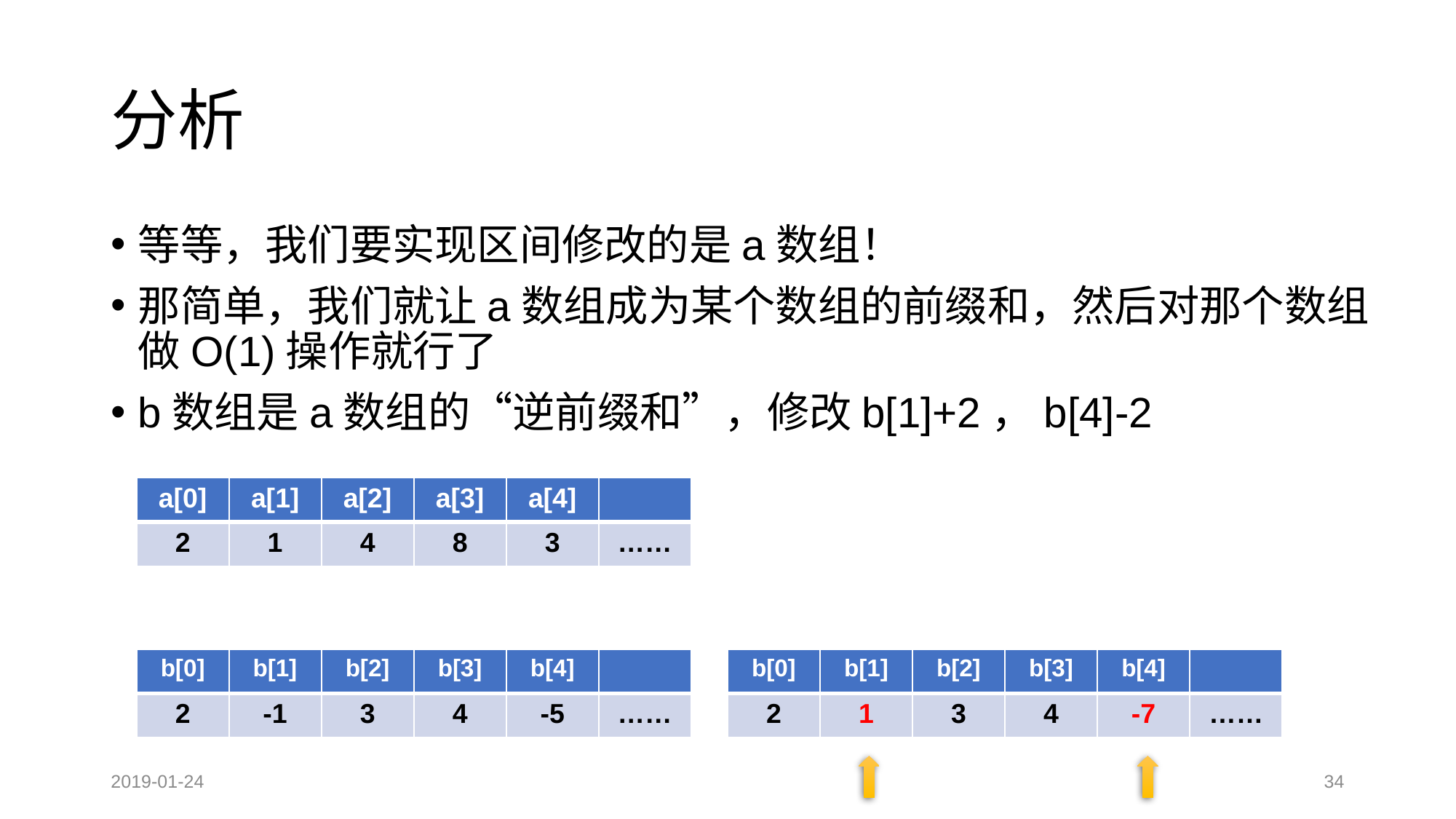

# 分析
等等，我们要实现区间修改的是a数组！
那简单，我们就让a数组成为某个数组的前缀和，然后对那个数组做O(1)操作就行了
b数组是a数组的“逆前缀和”，修改b[1]+2，b[4]-2
| a[0] | a[1] | a[2] | a[3] | a[4] |  |
| --- | --- | --- | --- | --- | --- |
| 2 | 1 | 4 | 8 | 3 | …… |
| b[0] | b[1] | b[2] | b[3] | b[4] |  |
| --- | --- | --- | --- | --- | --- |
| 2 | -1 | 3 | 4 | -5 | …… |
| b[0] | b[1] | b[2] | b[3] | b[4] |  |
| --- | --- | --- | --- | --- | --- |
| 2 | 1 | 3 | 4 | -7 | …… |

2019-01-24
34